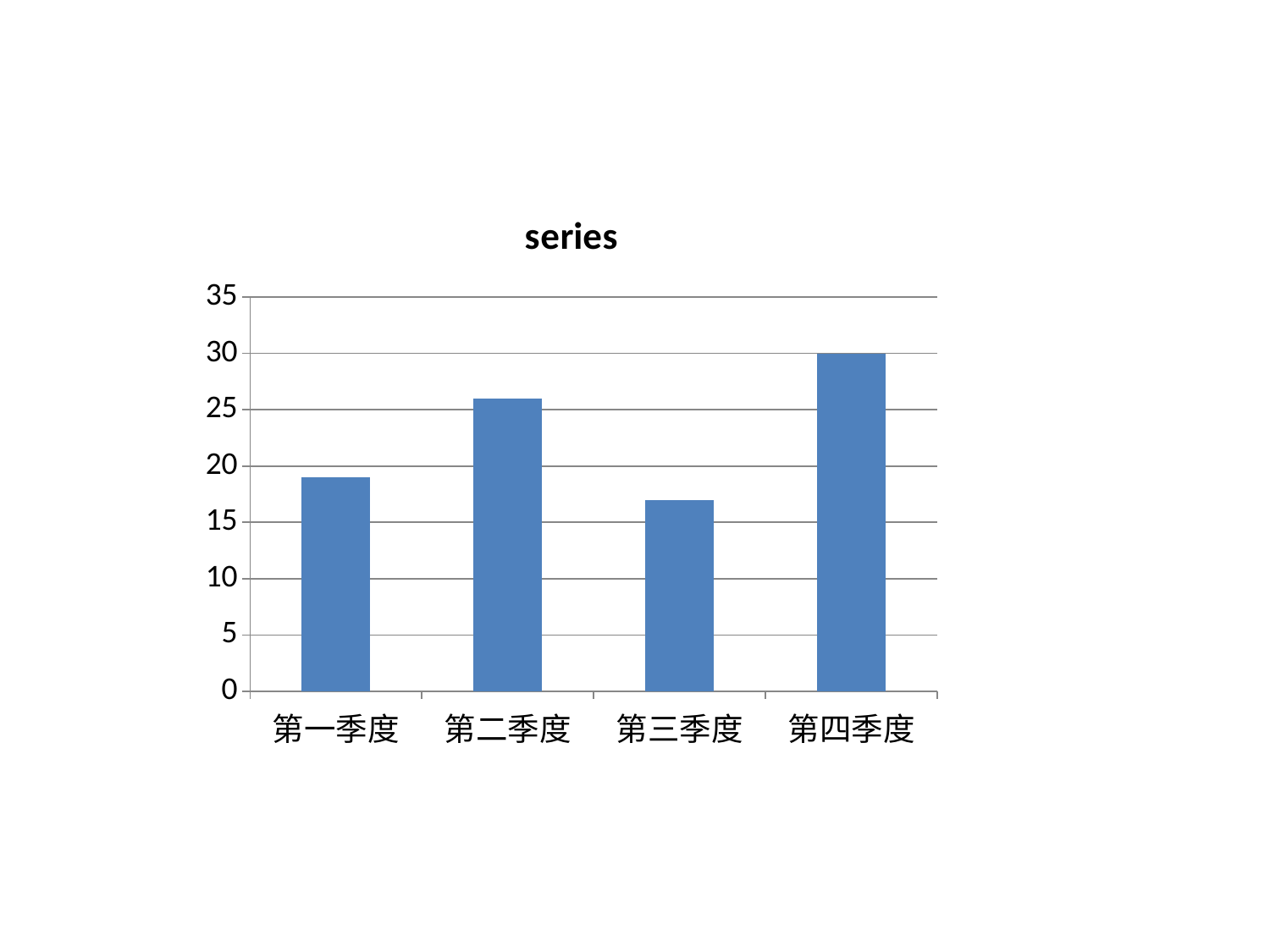

### Chart

| Category | series |
|---|---|
| 第一季度 | 19.0 |
| 第二季度 | 26.0 |
| 第三季度 | 17.0 |
| 第四季度 | 30.0 |